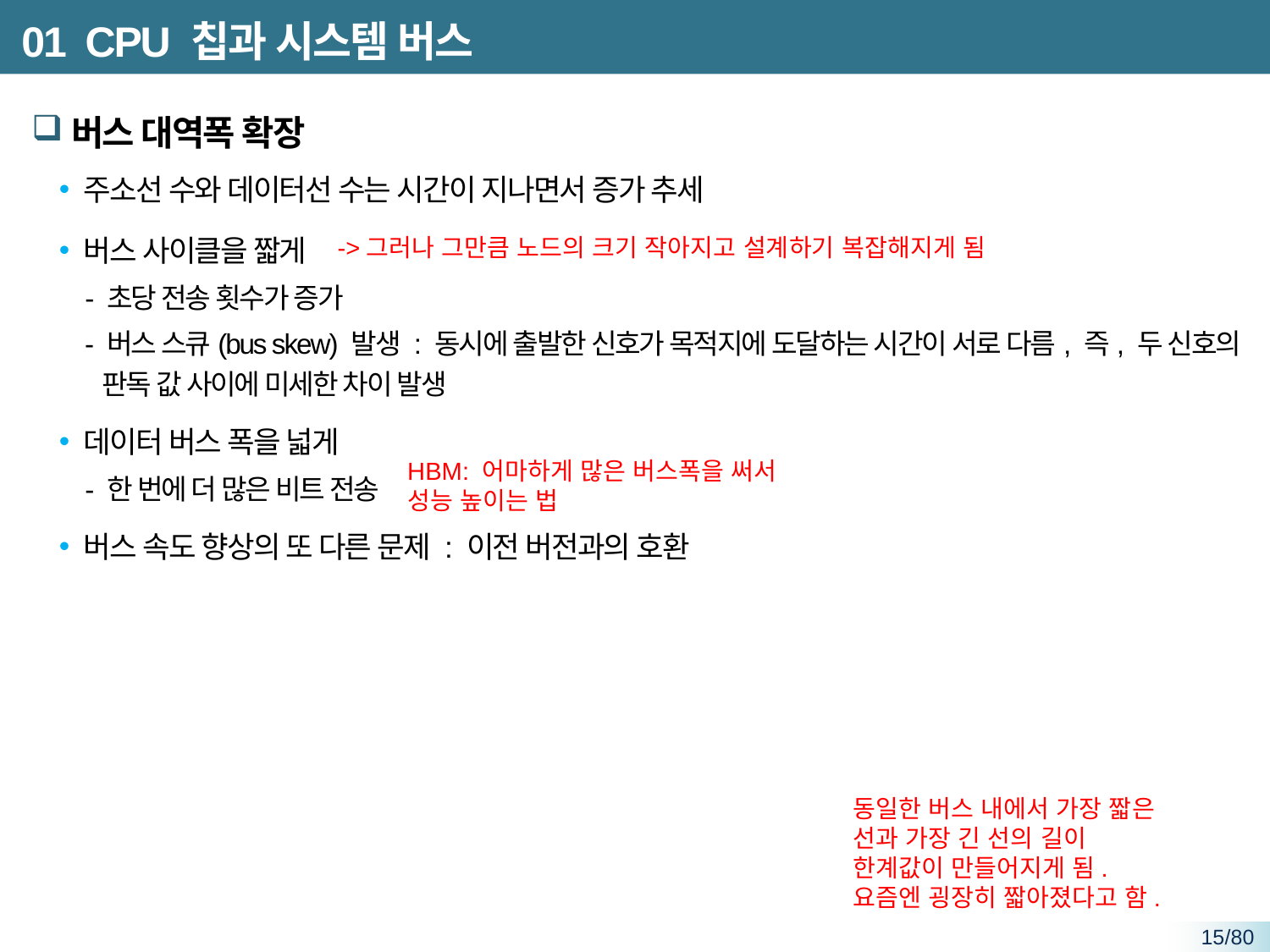

# 01  CPU 칩과 시스템 버스
버스 대역폭 확장
주소선 수와 데이터선 수는 시간이 지나면서 증가 추세
버스 사이클을 짧게
- 초당 전송 횟수가 증가
- 버스 스큐(bus skew) 발생 : 동시에 출발한 신호가 목적지에 도달하는 시간이 서로 다름, 즉, 두 신호의 판독 값 사이에 미세한 차이 발생
데이터 버스 폭을 넓게
- 한 번에 더 많은 비트 전송
버스 속도 향상의 또 다른 문제 : 이전 버전과의 호환
->그러나 그만큼 노드의 크기 작아지고 설계하기 복잡해지게 됨
HBM: 어마하게 많은 버스폭을 써서 성능 높이는 법
동일한 버스 내에서 가장 짧은 선과 가장 긴 선의 길이 한계값이 만들어지게 됨. 요즘엔 굉장히 짧아졌다고 함.